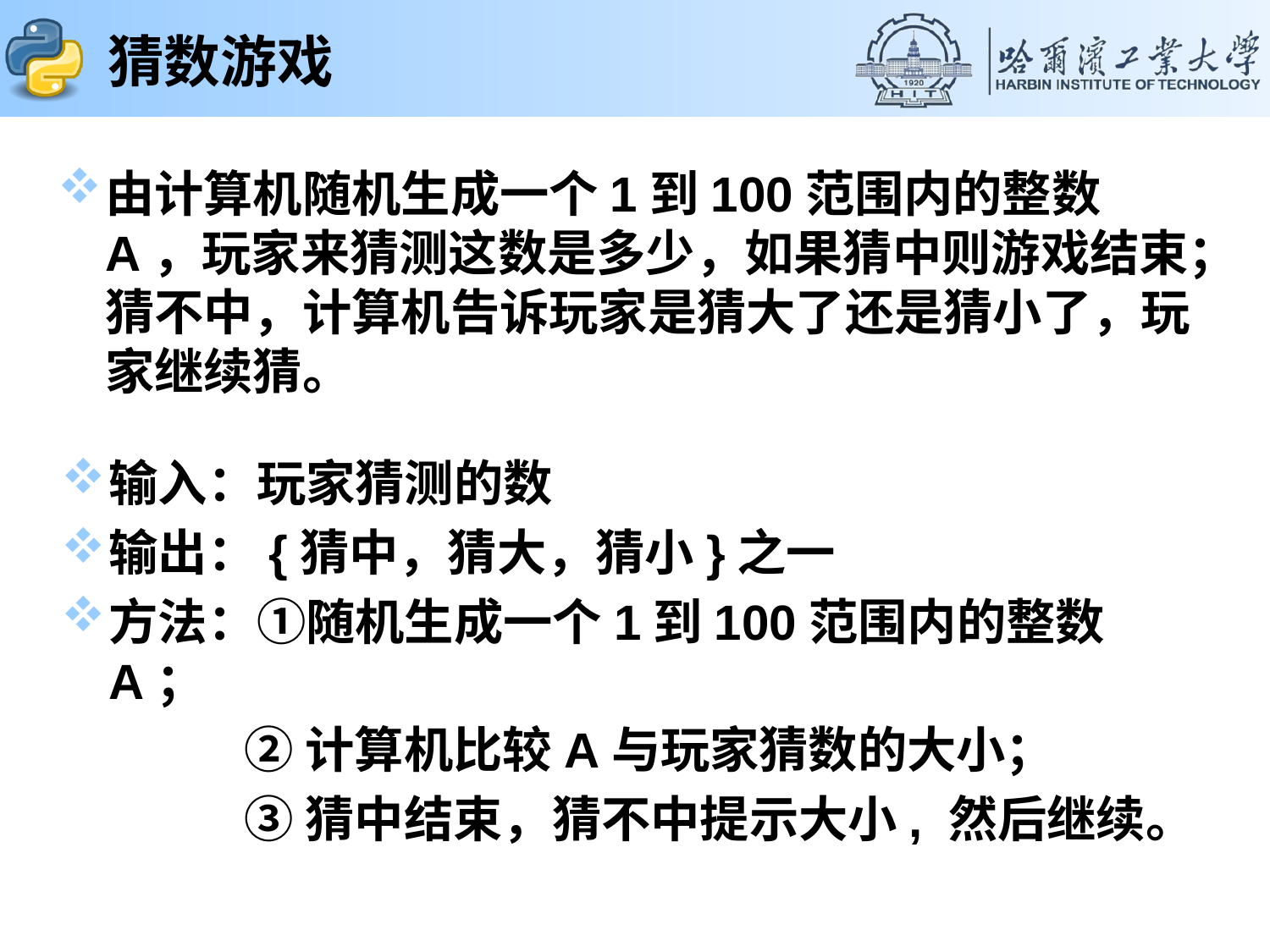

# 猜数游戏
由计算机随机生成一个1到100范围内的整数A，玩家来猜测这数是多少，如果猜中则游戏结束；猜不中，计算机告诉玩家是猜大了还是猜小了，玩家继续猜。
输入：玩家猜测的数
输出：{猜中，猜大，猜小}之一
方法：①随机生成一个1到100范围内的整数A；
	     ②计算机比较A与玩家猜数的大小；
	     ③猜中结束，猜不中提示大小, 然后继续。